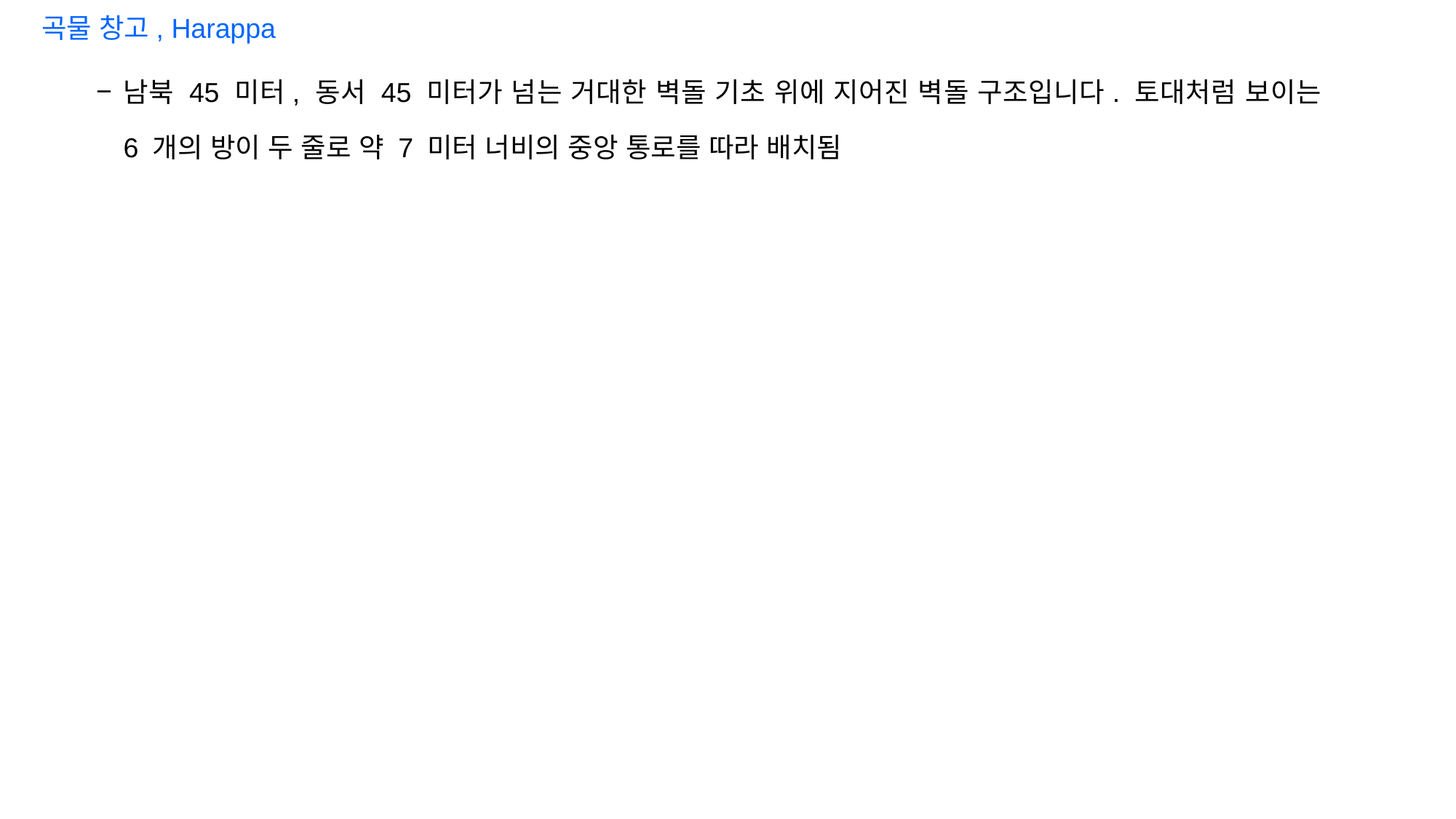

곡물 창고, Harappa
남북 45 미터, 동서 45 미터가 넘는 거대한 벽돌 기초 위에 지어진 벽돌 구조입니다. 토대처럼 보이는 6 개의 방이 두 줄로 약 7 미터 너비의 중앙 통로를 따라 배치됨